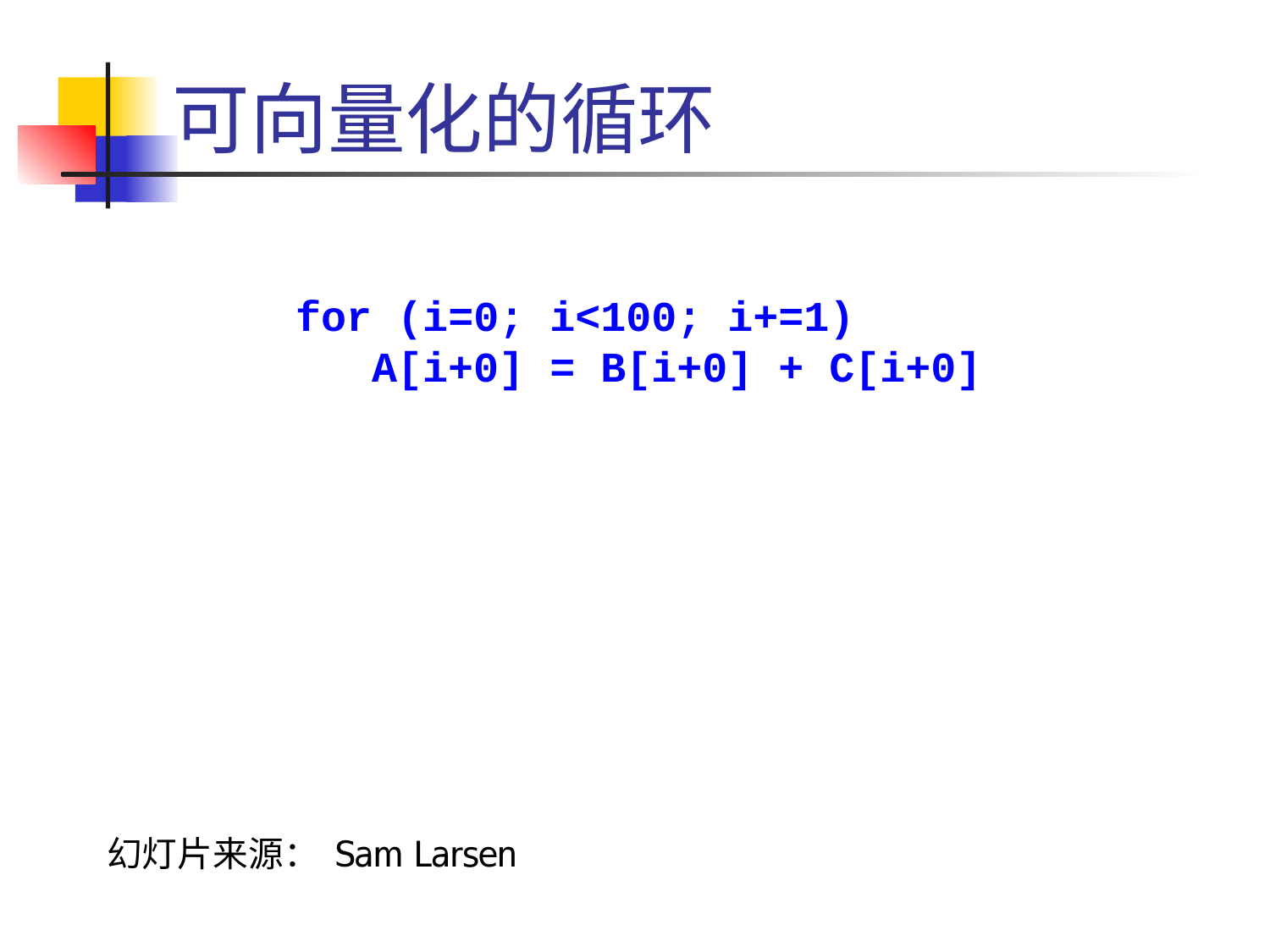

# 可向量化的循环

for (i=0; i<100; i+=1)
   A[i+0] = B[i+0] + C[i+0]
幻灯片来源： Sam Larsen